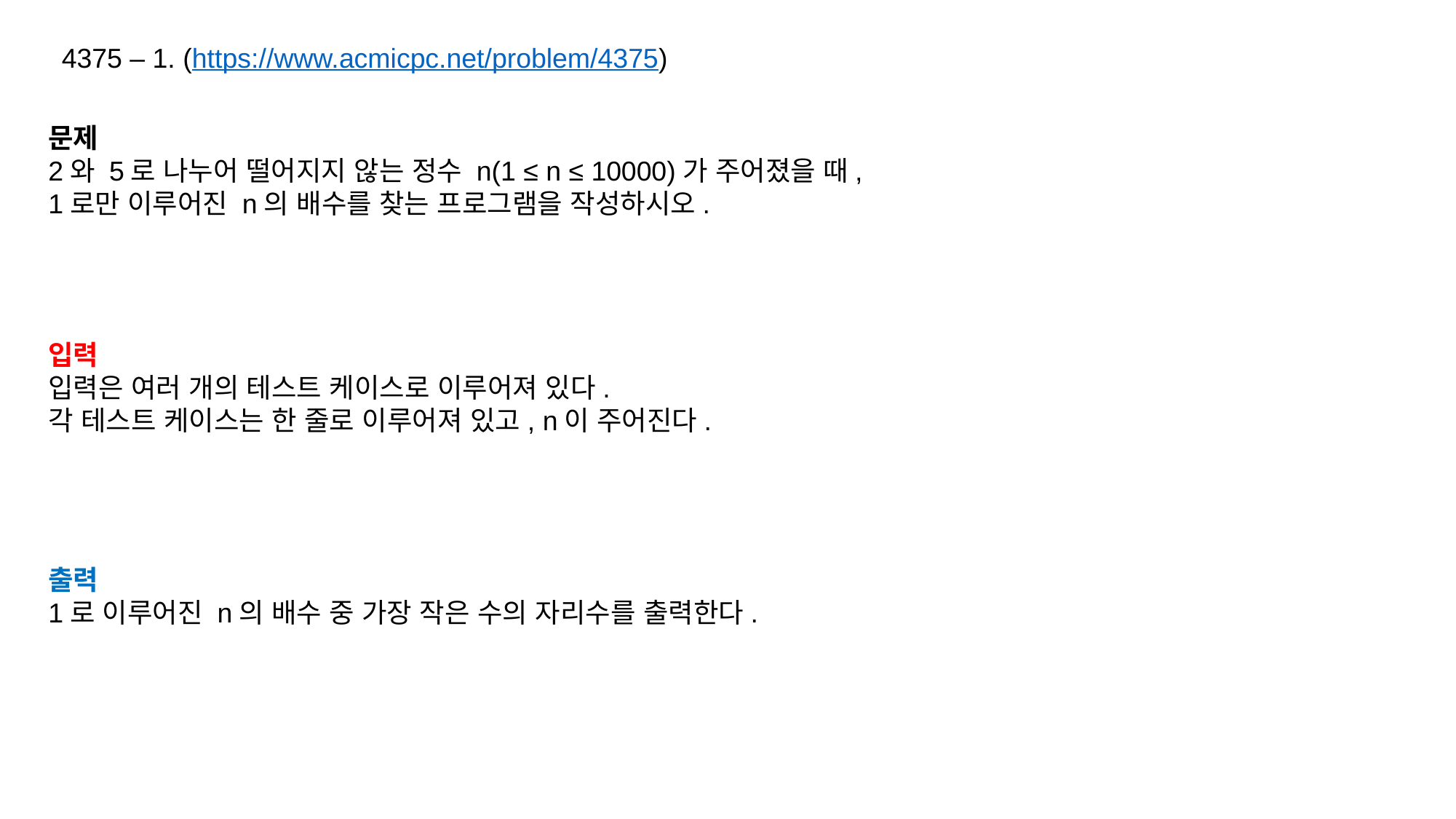

4375 – 1. (https://www.acmicpc.net/problem/4375)
문제
2와 5로 나누어 떨어지지 않는 정수 n(1 ≤ n ≤ 10000)가 주어졌을 때,
1로만 이루어진 n의 배수를 찾는 프로그램을 작성하시오.
입력
입력은 여러 개의 테스트 케이스로 이루어져 있다.
각 테스트 케이스는 한 줄로 이루어져 있고, n이 주어진다.

출력
1로 이루어진 n의 배수 중 가장 작은 수의 자리수를 출력한다.